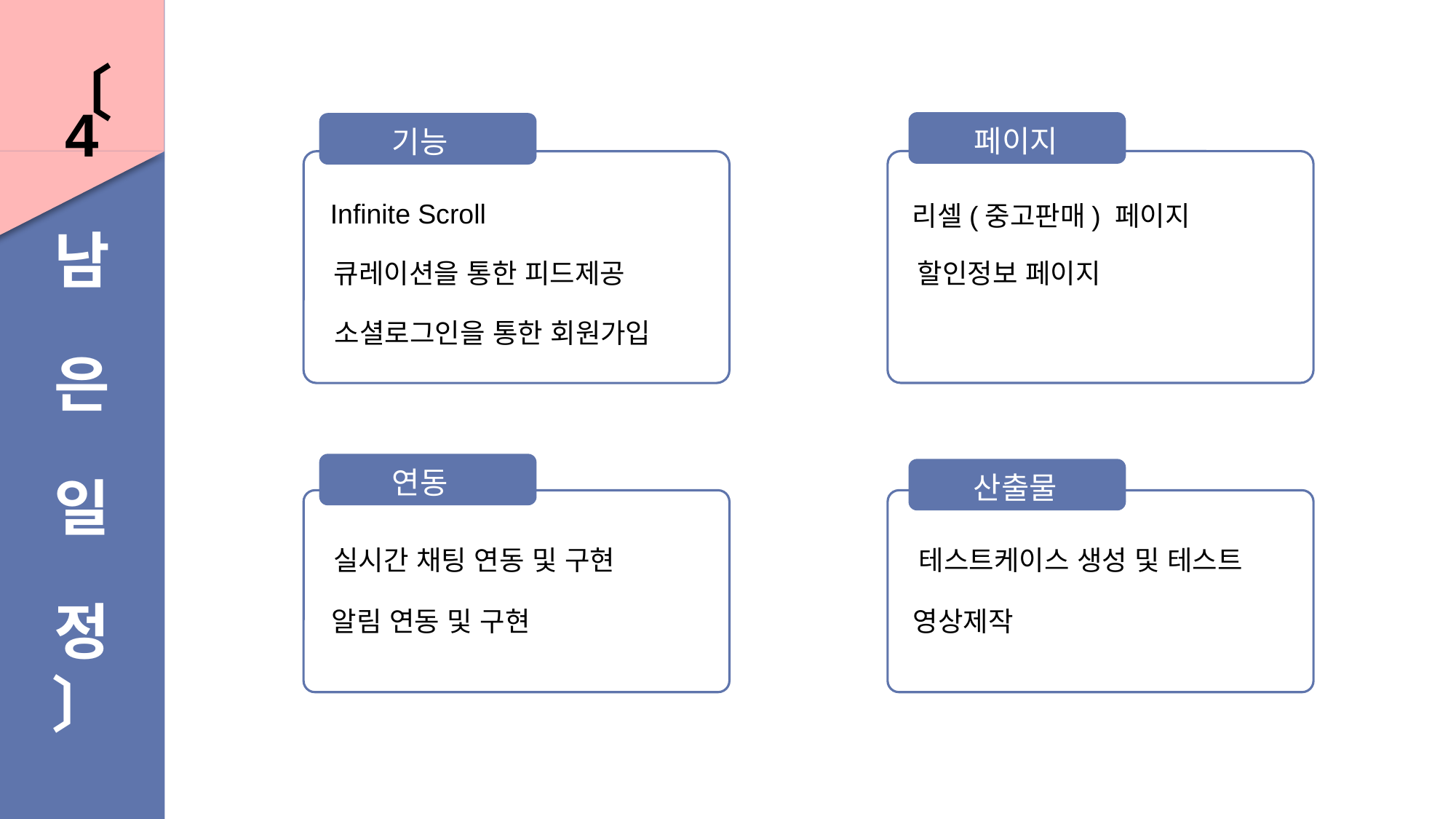

〔
4

남
은
일

정
〕

페이지
기능

Infinite Scroll
리셀(중고판매) 페이지
할인정보 페이지
큐레이션을 통한 피드제공
소셜로그인을 통한 회원가입

연동

산출물

실시간 채팅 연동 및 구현
테스트케이스 생성 및 테스트
알림 연동 및 구현
영상제작